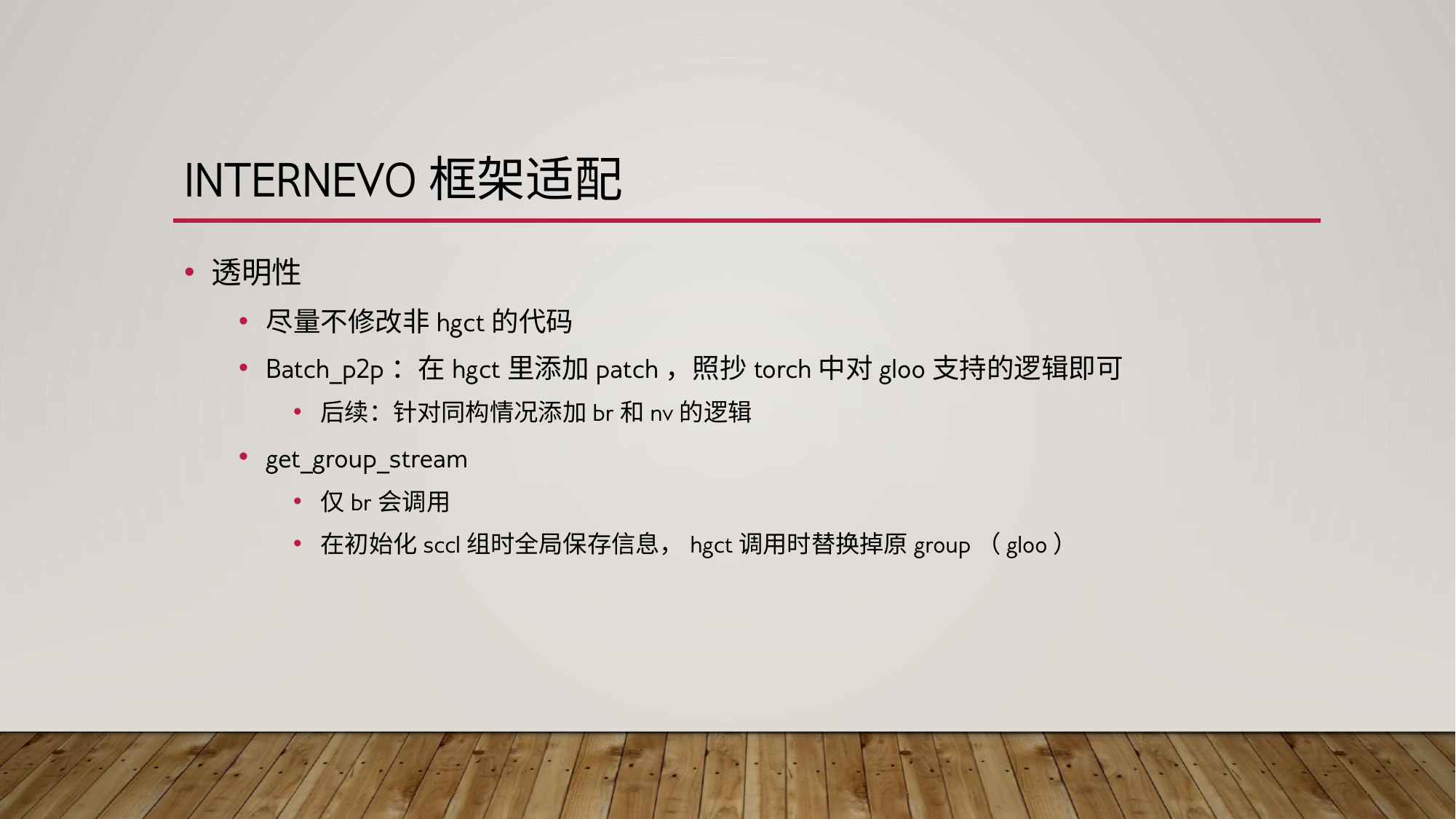

# InternEvo框架适配
透明性
尽量不修改非hgct的代码
Batch_p2p：在hgct里添加patch，照抄torch中对gloo支持的逻辑即可
后续：针对同构情况添加br和nv的逻辑
get_group_stream
仅br会调用
在初始化sccl组时全局保存信息，hgct调用时替换掉原group（gloo）